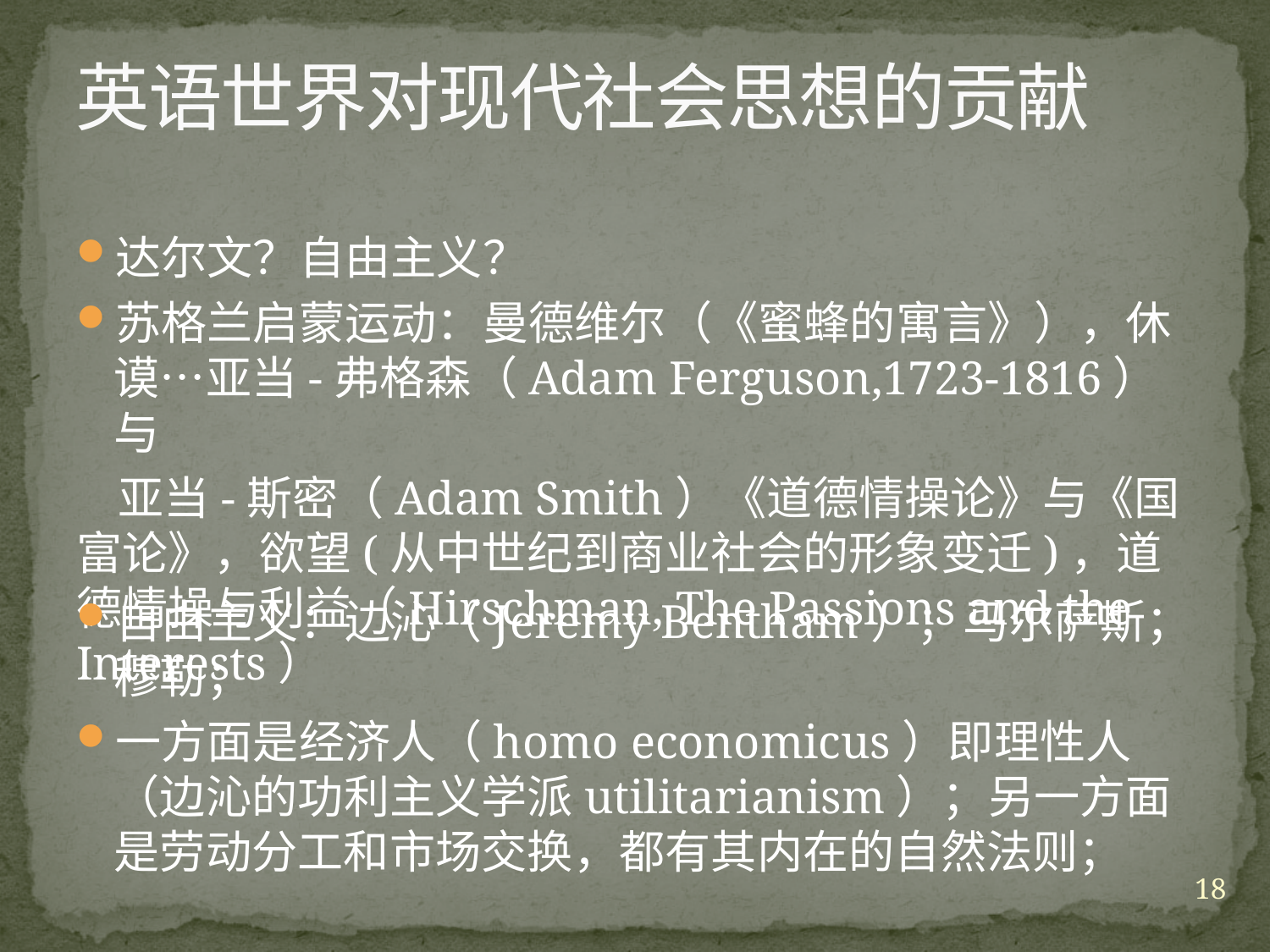

# 英语世界对现代社会思想的贡献
达尔文？自由主义？
苏格兰启蒙运动：曼德维尔（《蜜蜂的寓言》），休谟…亚当-弗格森（Adam Ferguson,1723-1816）与
   亚当-斯密（Adam Smith）《道德情操论》与《国富论》，欲望(从中世纪到商业社会的形象变迁)，道德情操与利益（Hirschman, The Passions and the Interests）

自由主义：边沁（Jeremy Bentham）；马尔萨斯；穆勒；
一方面是经济人（homo economicus）即理性人（边沁的功利主义学派utilitarianism）；另一方面是劳动分工和市场交换，都有其内在的自然法则；
18